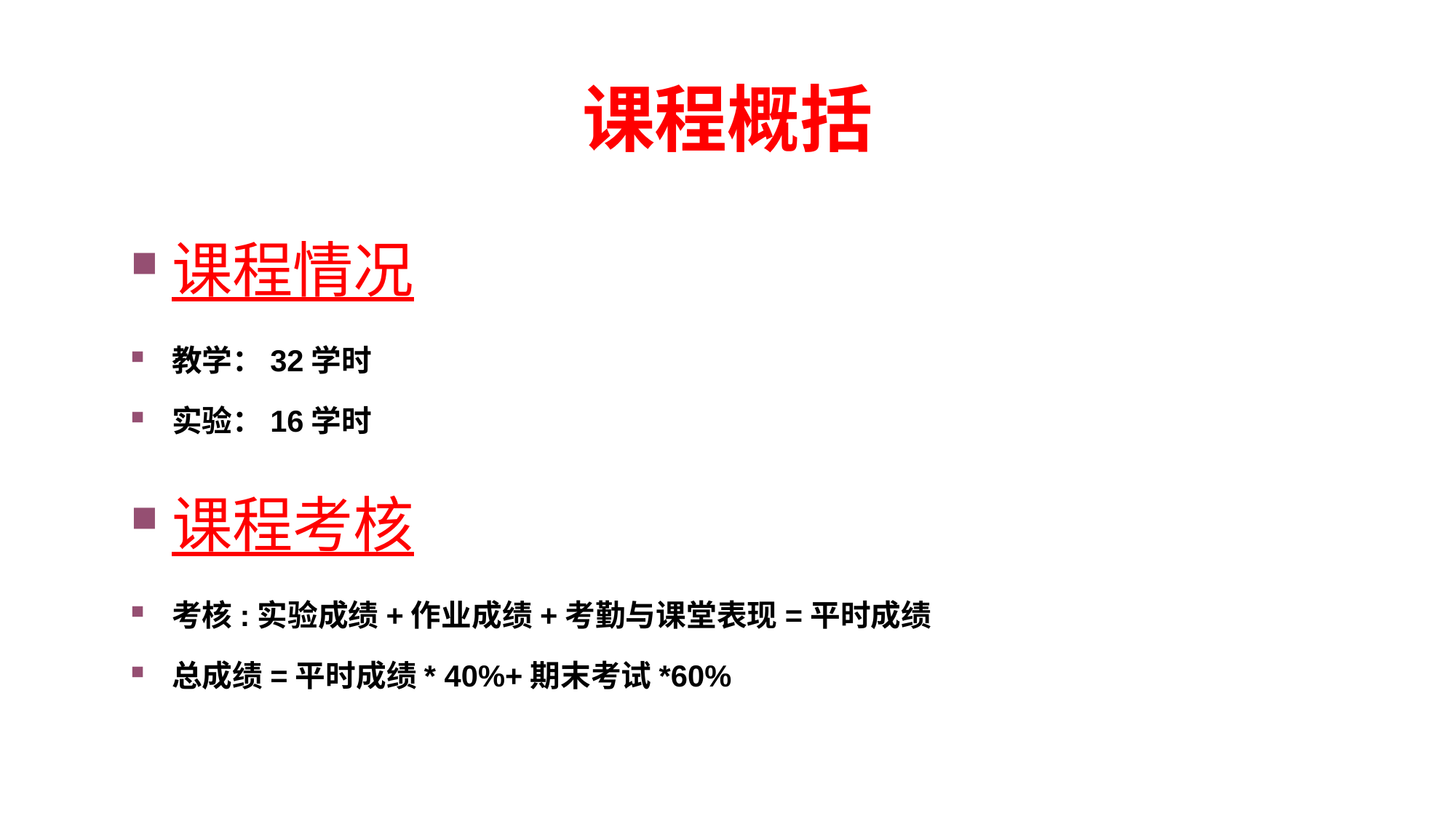

# 课程概括
课程情况
教学：32学时
实验：16学时
课程考核
考核:实验成绩+作业成绩+考勤与课堂表现=平时成绩
总成绩=平时成绩* 40%+期末考试*60%